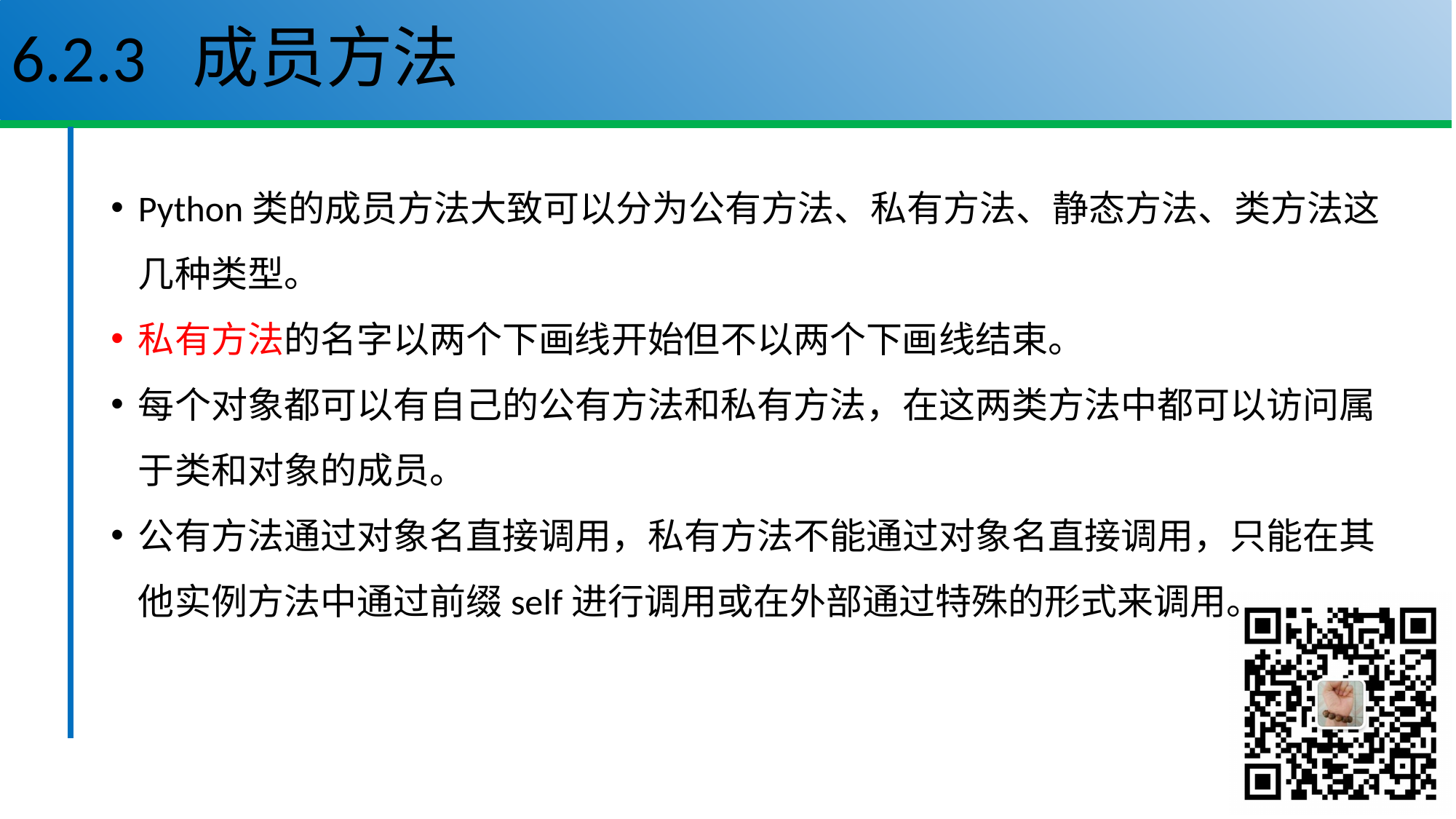

# 6.2.3  成员方法
Python类的成员方法大致可以分为公有方法、私有方法、静态方法、类方法这几种类型。
私有方法的名字以两个下画线开始但不以两个下画线结束。
每个对象都可以有自己的公有方法和私有方法，在这两类方法中都可以访问属于类和对象的成员。
公有方法通过对象名直接调用，私有方法不能通过对象名直接调用，只能在其他实例方法中通过前缀self进行调用或在外部通过特殊的形式来调用。
12